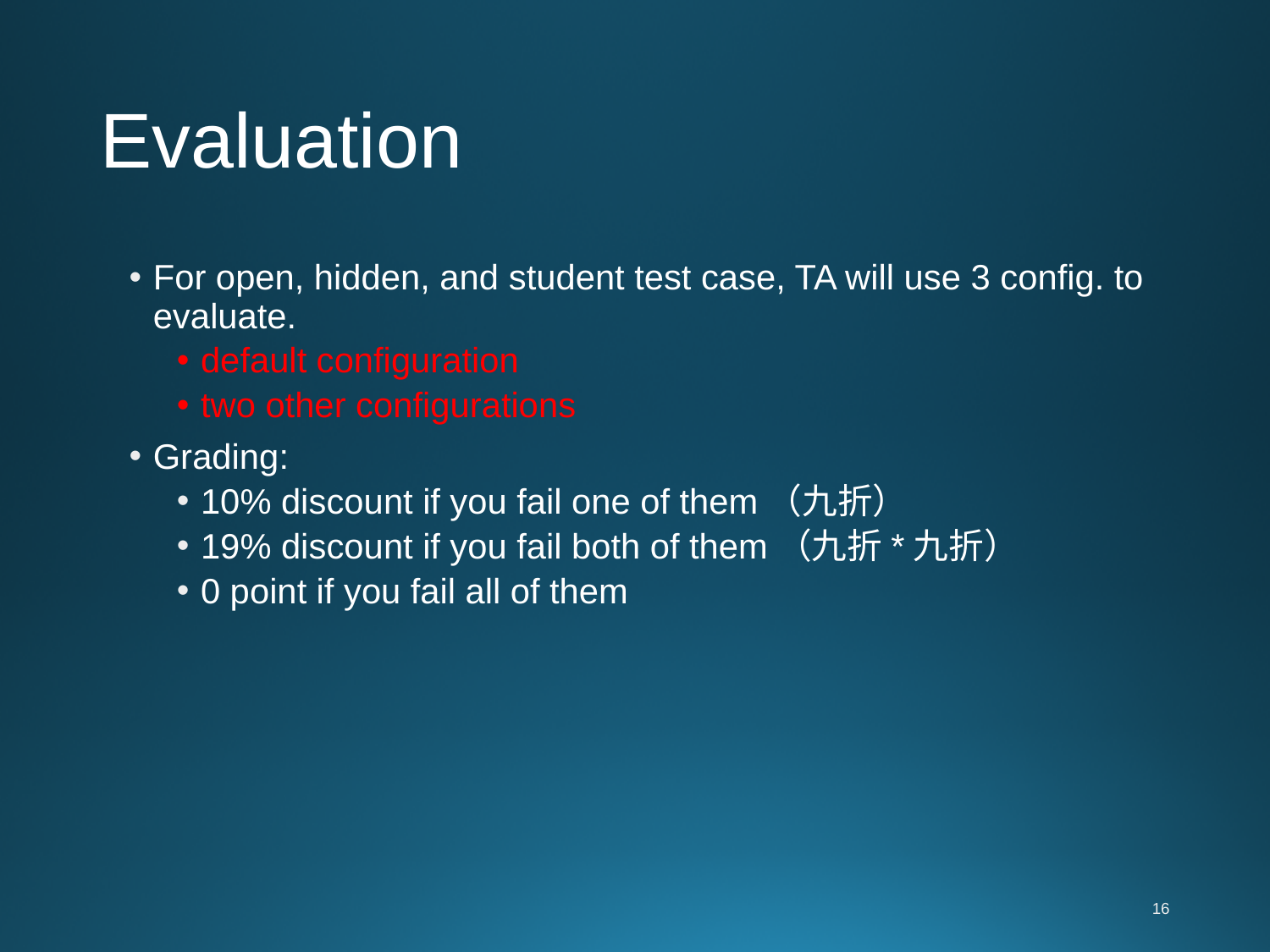

# Evaluation
For open, hidden, and student test case, TA will use 3 config. to evaluate.
default configuration
two other configurations
Grading:
10% discount if you fail one of them（九折）
19% discount if you fail both of them（九折*九折）
0 point if you fail all of them

16